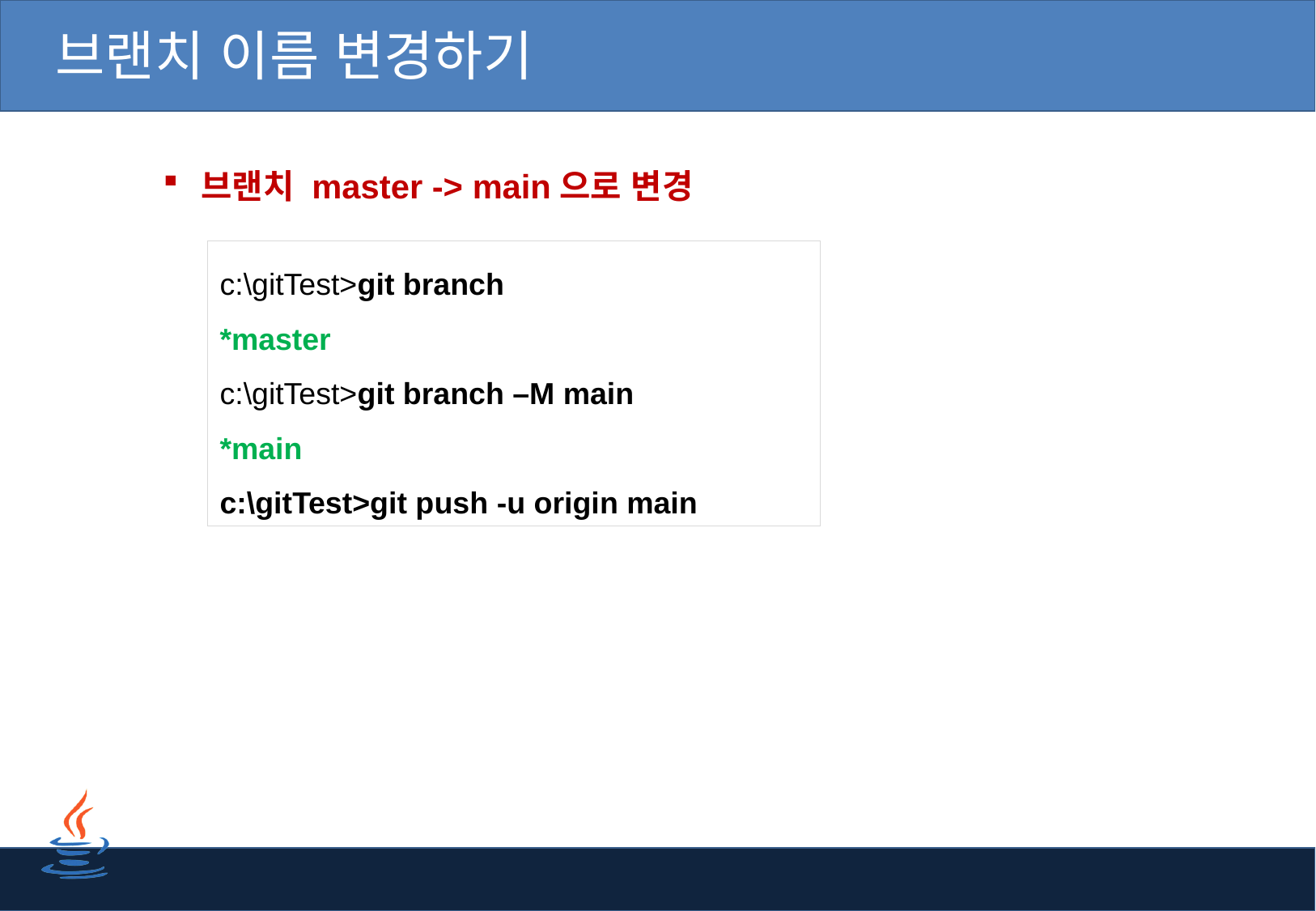

# 브랜치 이름 변경하기
브랜치 master -> main으로 변경
c:\gitTest>git branch
*master
c:\gitTest>git branch –M main
*main
c:\gitTest>git push -u origin main